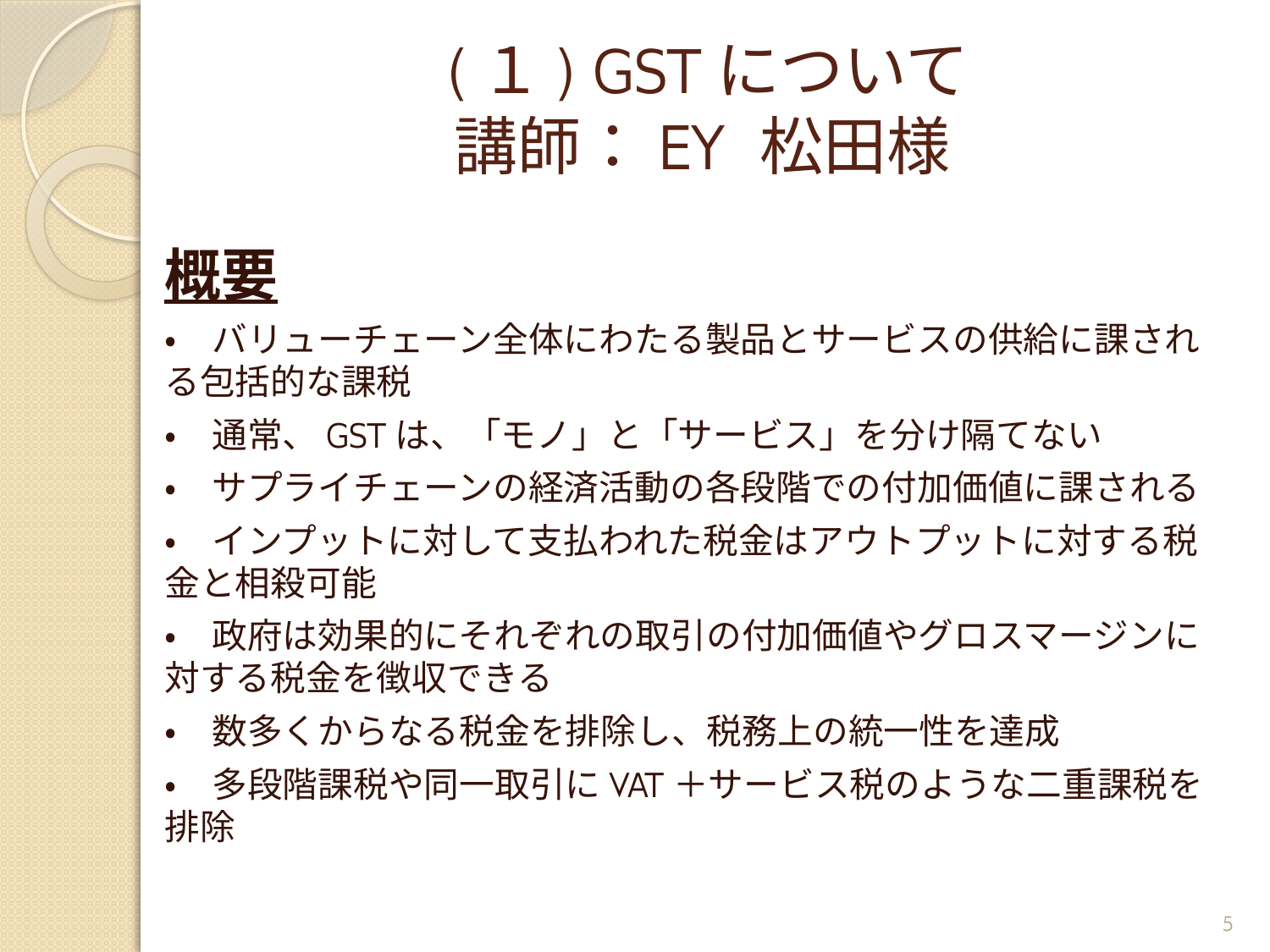

# (１) GSTについて 講師：EY 松田様
概要
・　バリューチェーン全体にわたる製品とサービスの供給に課される包括的な課税
・　通常、GSTは、「モノ」と「サービス」を分け隔てない
・　サプライチェーンの経済活動の各段階での付加価値に課される
・　インプットに対して支払われた税金はアウトプットに対する税金と相殺可能
・　政府は効果的にそれぞれの取引の付加価値やグロスマージンに対する税金を徴収できる
・　数多くからなる税金を排除し、税務上の統一性を達成
・　多段階課税や同一取引にVAT＋サービス税のような二重課税を排除
5